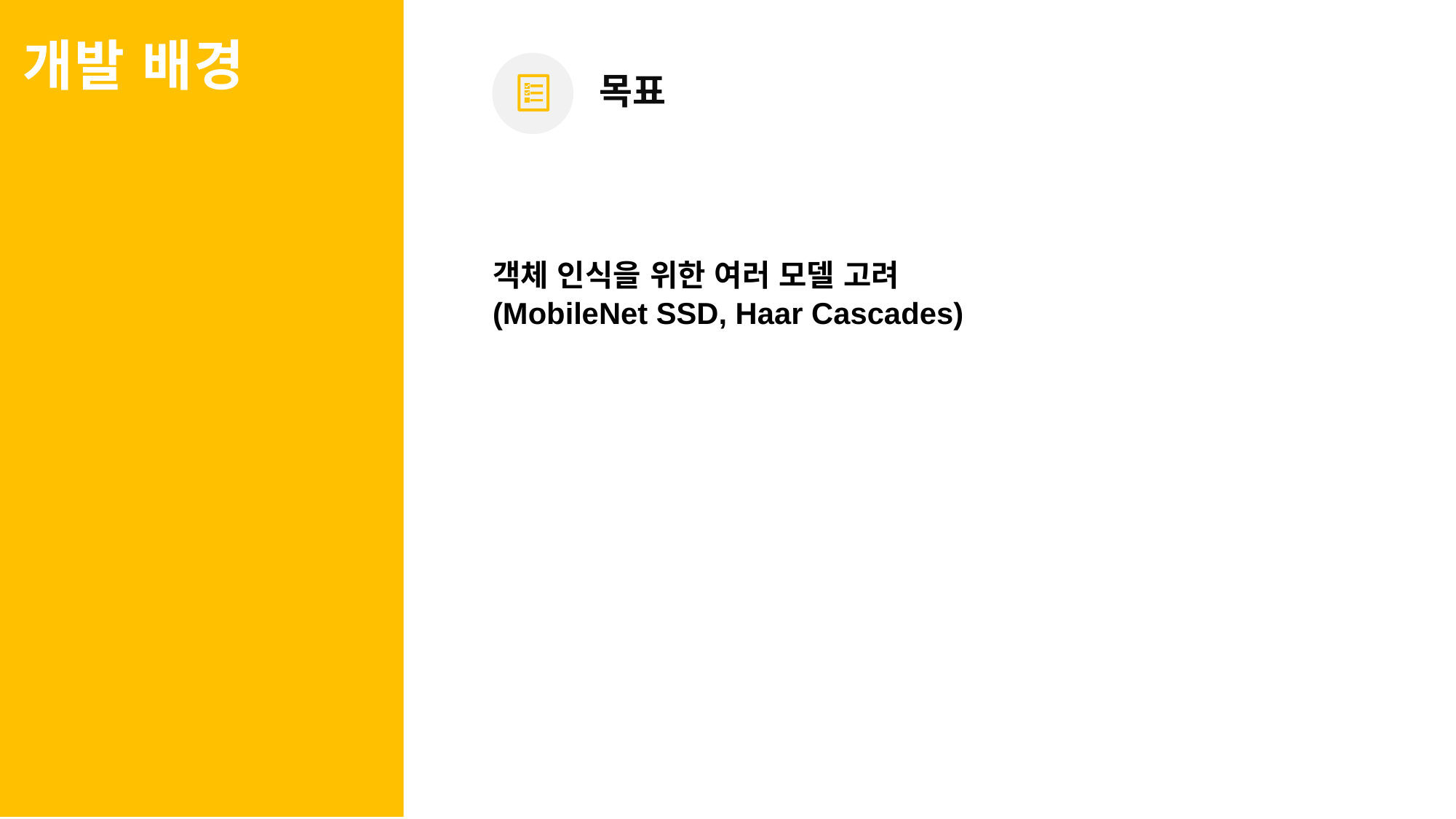

개발 배경

# 목표

객체 인식을 위한 여러 모델 고려
(MobileNet SSD, Haar Cascades)